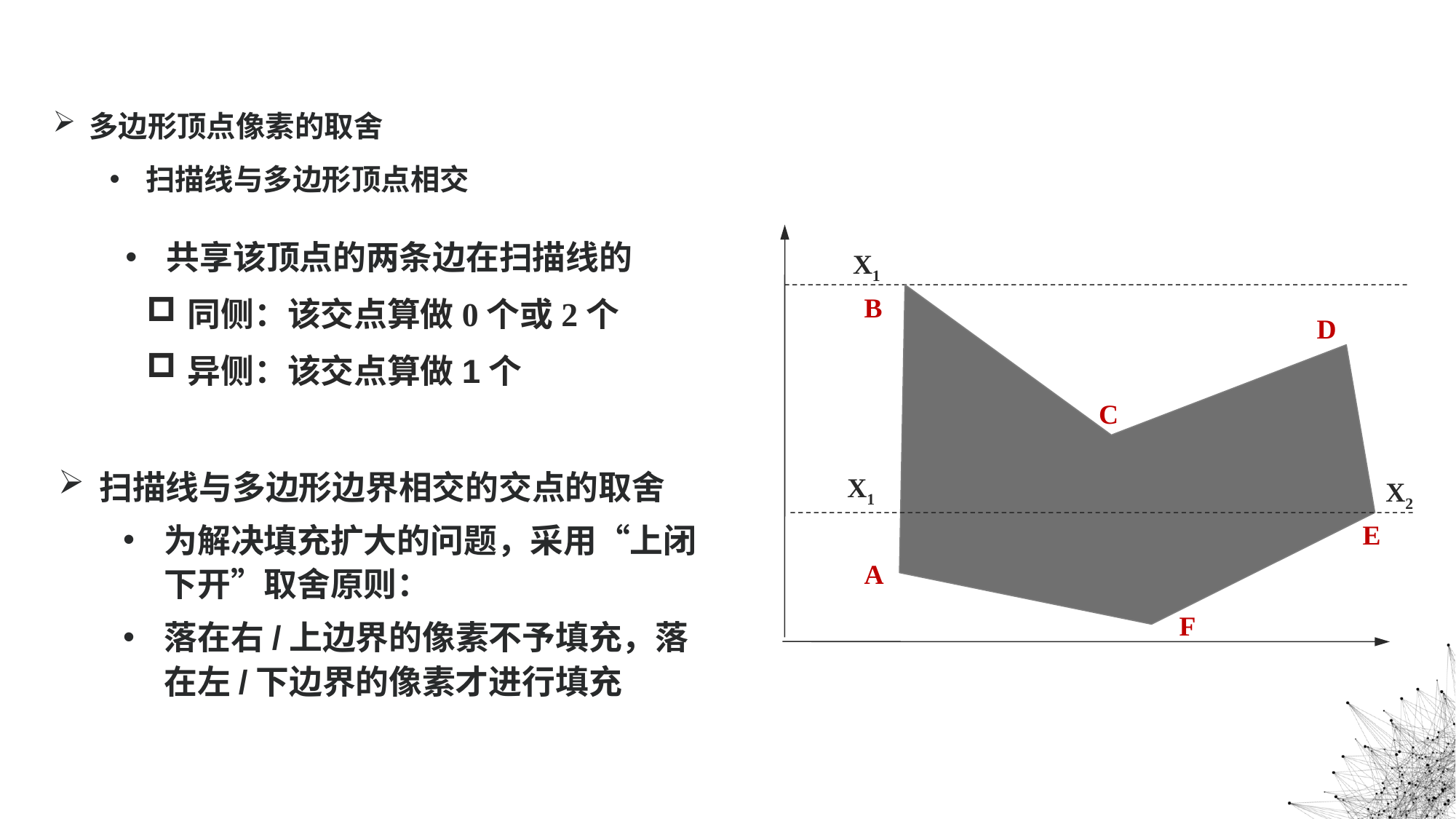

多边形顶点像素的取舍
扫描线与多边形顶点相交

X1

B

D
C
X1
X2

E
A
F

共享该顶点的两条边在扫描线的
同侧：该交点算做0个或2个
异侧：该交点算做1个

扫描线与多边形边界相交的交点的取舍
为解决填充扩大的问题，采用“上闭下开”取舍原则：
落在右/上边界的像素不予填充，落在左/下边界的像素才进行填充